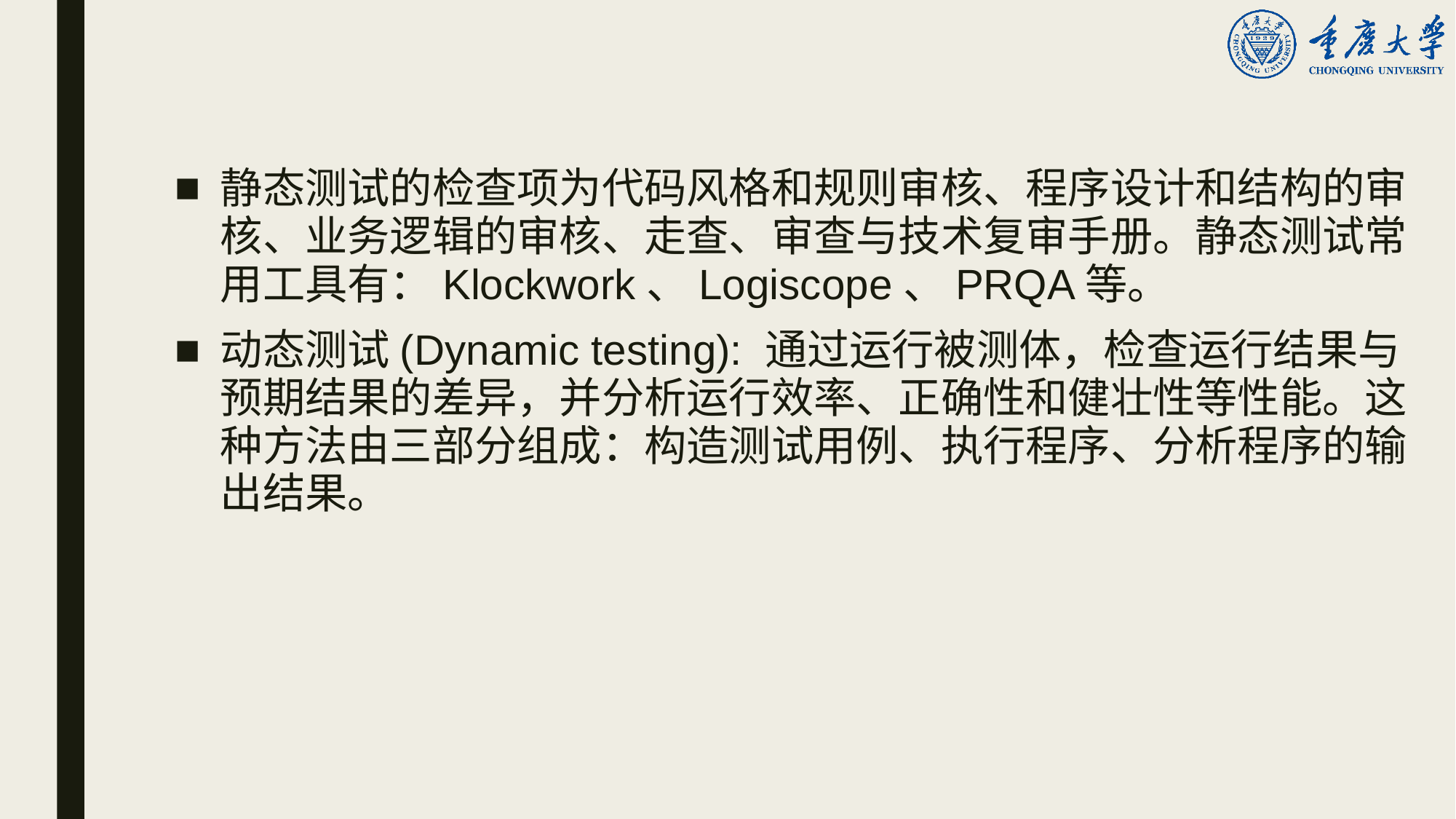

静态测试的检查项为代码风格和规则审核、程序设计和结构的审核、业务逻辑的审核、走查、审查与技术复审手册。静态测试常用工具有：Klockwork、Logiscope、PRQA等。
动态测试(Dynamic testing): 通过运行被测体，检查运行结果与预期结果的差异，并分析运行效率、正确性和健壮性等性能。这种方法由三部分组成：构造测试用例、执行程序、分析程序的输出结果。